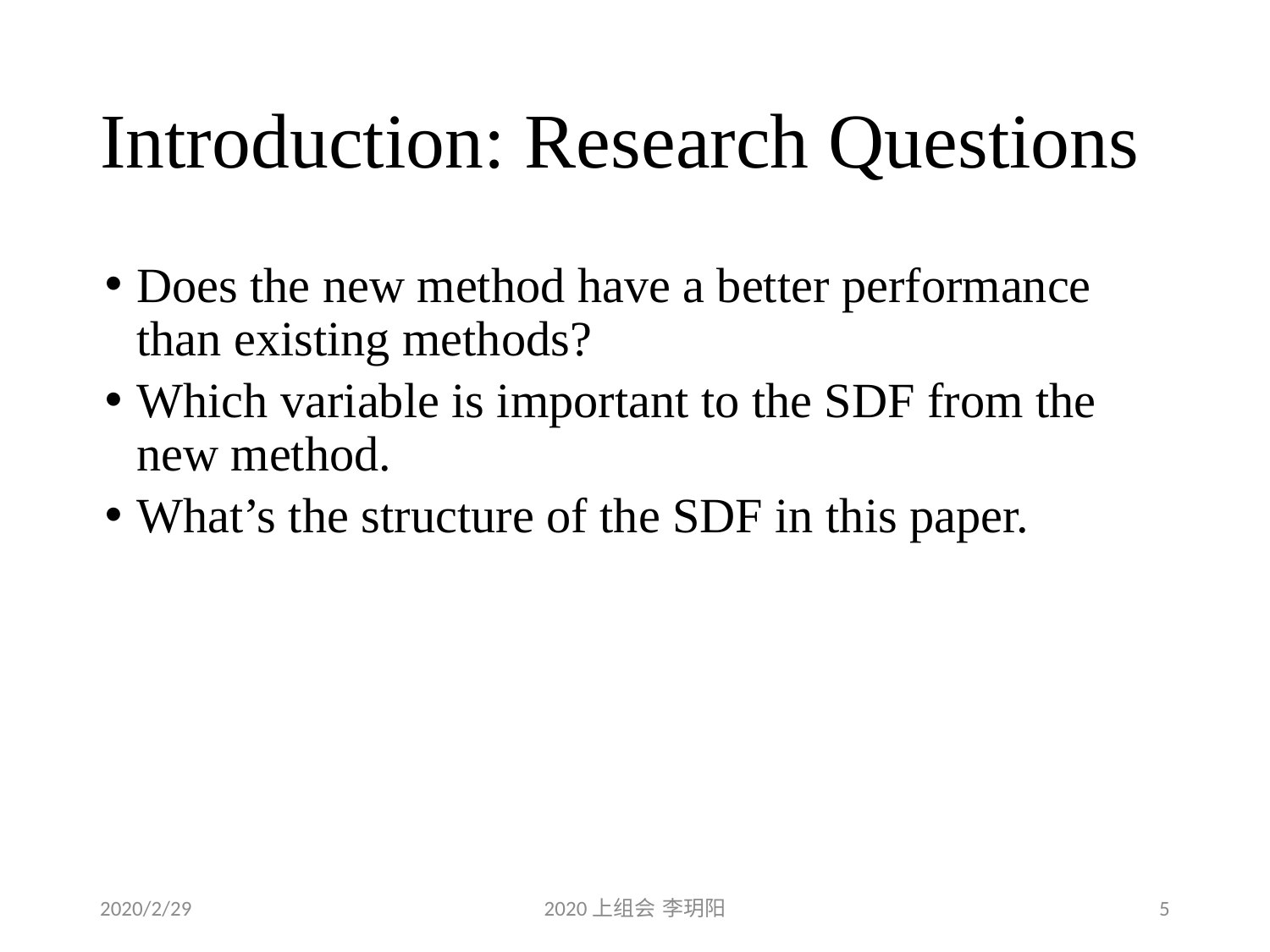

# Introduction: Research Questions
Does the new method have a better performance than existing methods?
Which variable is important to the SDF from the new method.
What’s the structure of the SDF in this paper.

2020/2/29
2020上组会 李玥阳
5